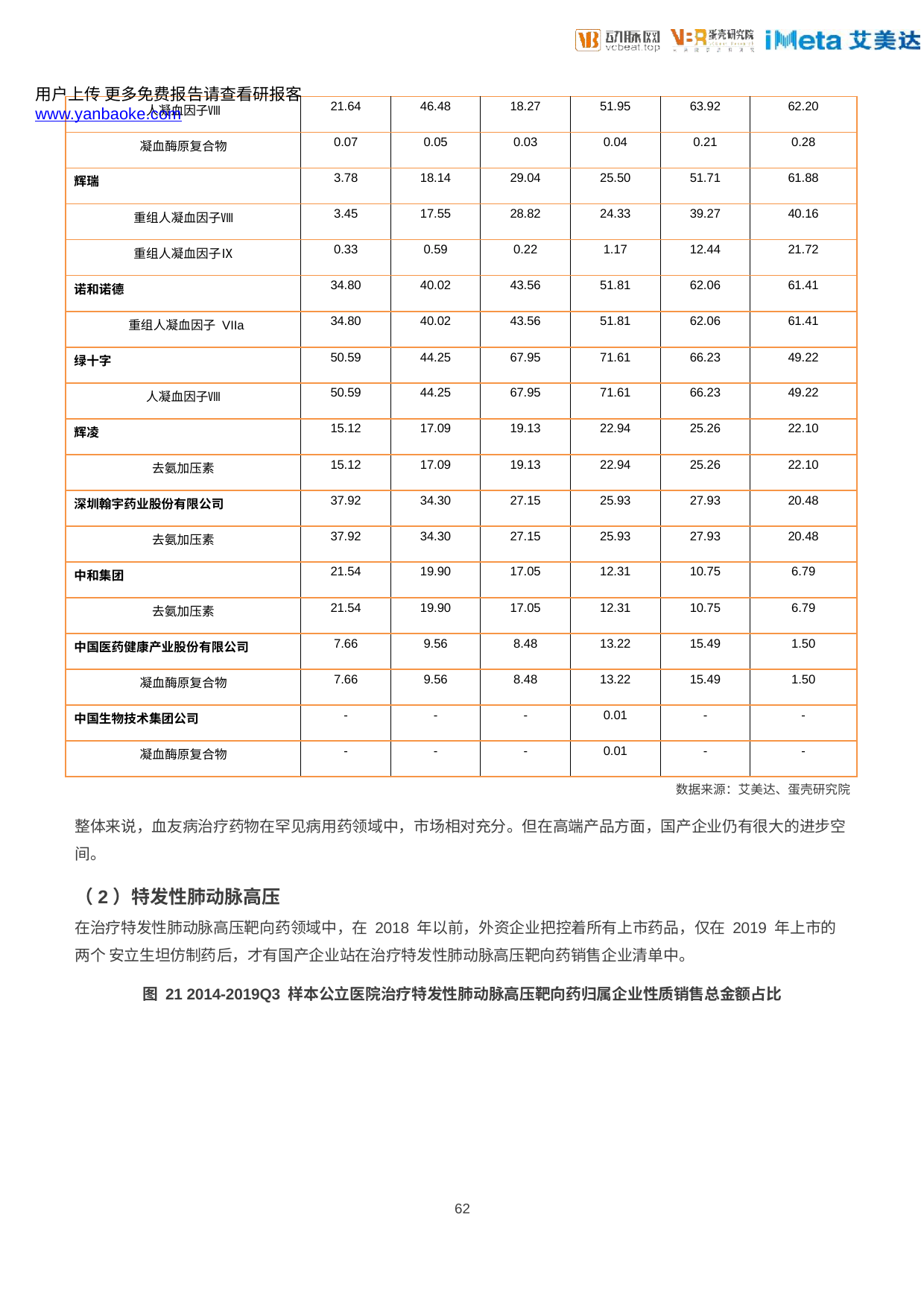

用户上传 更多免费报告请查看研报客 www.yanbaoke.com
| 人凝血因子Ⅷ | 21.64 | 46.48 | 18.27 | 51.95 | 63.92 | 62.20 |
| --- | --- | --- | --- | --- | --- | --- |
| 凝血酶原复合物 | 0.07 | 0.05 | 0.03 | 0.04 | 0.21 | 0.28 |
| 辉瑞 | 3.78 | 18.14 | 29.04 | 25.50 | 51.71 | 61.88 |
| 重组人凝血因子Ⅷ | 3.45 | 17.55 | 28.82 | 24.33 | 39.27 | 40.16 |
| 重组人凝血因子Ⅸ | 0.33 | 0.59 | 0.22 | 1.17 | 12.44 | 21.72 |
| 诺和诺德 | 34.80 | 40.02 | 43.56 | 51.81 | 62.06 | 61.41 |
| 重组人凝血因子 VIIa | 34.80 | 40.02 | 43.56 | 51.81 | 62.06 | 61.41 |
| 绿十字 | 50.59 | 44.25 | 67.95 | 71.61 | 66.23 | 49.22 |
| 人凝血因子Ⅷ | 50.59 | 44.25 | 67.95 | 71.61 | 66.23 | 49.22 |
| 辉凌 | 15.12 | 17.09 | 19.13 | 22.94 | 25.26 | 22.10 |
| 去氨加压素 | 15.12 | 17.09 | 19.13 | 22.94 | 25.26 | 22.10 |
| 深圳翰宇药业股份有限公司 | 37.92 | 34.30 | 27.15 | 25.93 | 27.93 | 20.48 |
| 去氨加压素 | 37.92 | 34.30 | 27.15 | 25.93 | 27.93 | 20.48 |
| 中和集团 | 21.54 | 19.90 | 17.05 | 12.31 | 10.75 | 6.79 |
| 去氨加压素 | 21.54 | 19.90 | 17.05 | 12.31 | 10.75 | 6.79 |
| 中国医药健康产业股份有限公司 | 7.66 | 9.56 | 8.48 | 13.22 | 15.49 | 1.50 |
| 凝血酶原复合物 | 7.66 | 9.56 | 8.48 | 13.22 | 15.49 | 1.50 |
| 中国生物技术集团公司 | - | - | - | 0.01 | - | - |
| 凝血酶原复合物 | - | - | - | 0.01 | - | - |
数据来源：艾美达、蛋壳研究院
整体来说，血友病治疗药物在罕见病用药领域中，市场相对充分。但在高端产品方面，国产企业仍有很大的进步空 间。

（2）特发性肺动脉高压
在治疗特发性肺动脉高压靶向药领域中，在 2018 年以前，外资企业把控着所有上市药品，仅在 2019 年上市的两个 安立生坦仿制药后，才有国产企业站在治疗特发性肺动脉高压靶向药销售企业清单中。

图 21 2014-2019Q3 样本公立医院治疗特发性肺动脉高压靶向药归属企业性质销售总金额占比
62